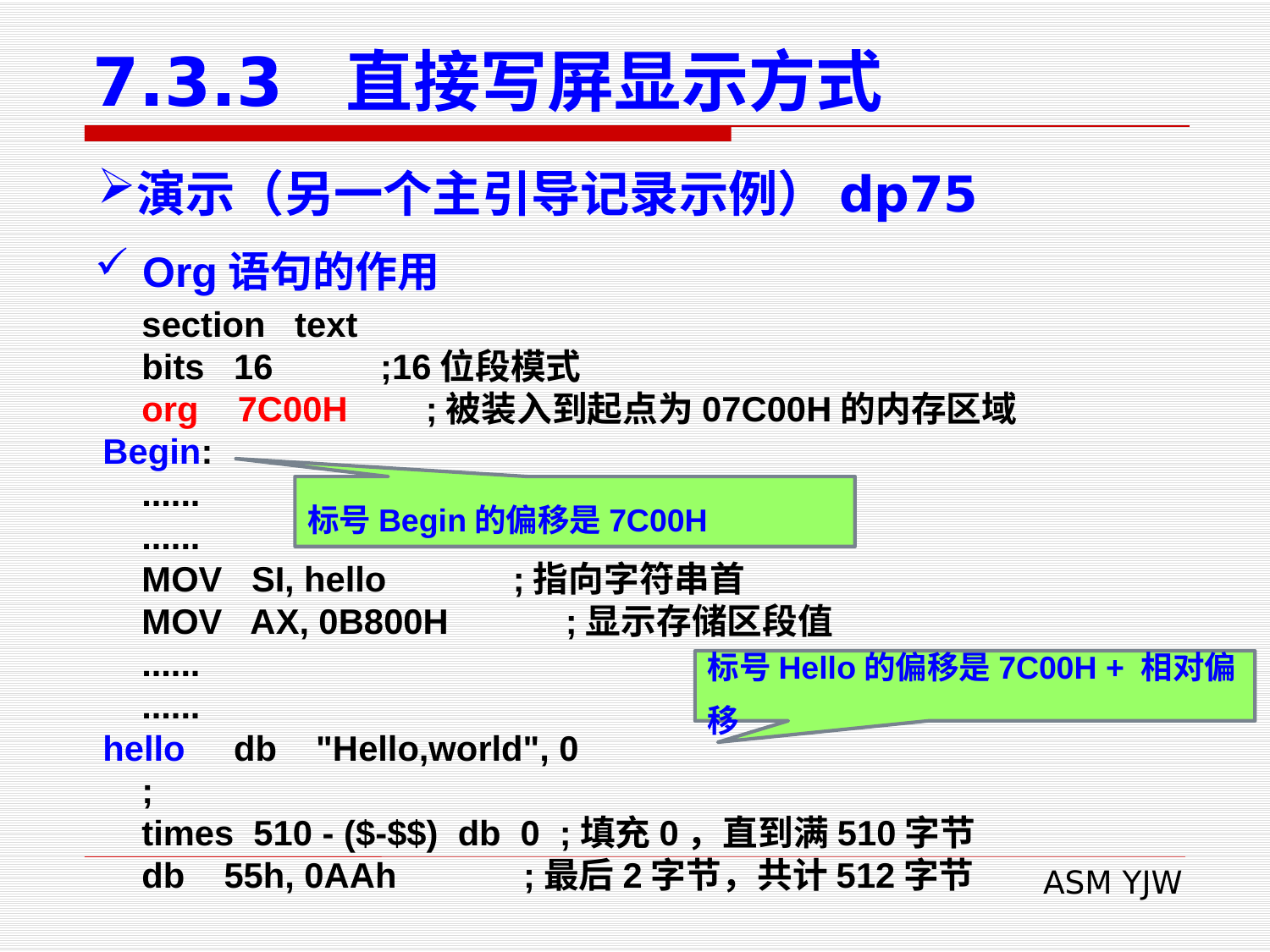

# 7.3.3  直接写屏显示方式
演示（另一个主引导记录示例）dp75
Org语句的作用
    section   text
    bits   16           ;16位段模式
    org    7C00H        ;被装入到起点为07C00H的内存区域
Begin:
    ......
    ......
    MOV   SI, hello             ;指向字符串首
    MOV   AX, 0B800H            ;显示存储区段值
    ......
    ......
hello     db    "Hello,world", 0
    ;
    times  510 - ($-$$)  db  0  ;填充0，直到满510字节
    db    55h, 0AAh             ;最后2字节，共计512字节

标号Begin的偏移是7C00H
标号Hello的偏移是7C00H + 相对偏移